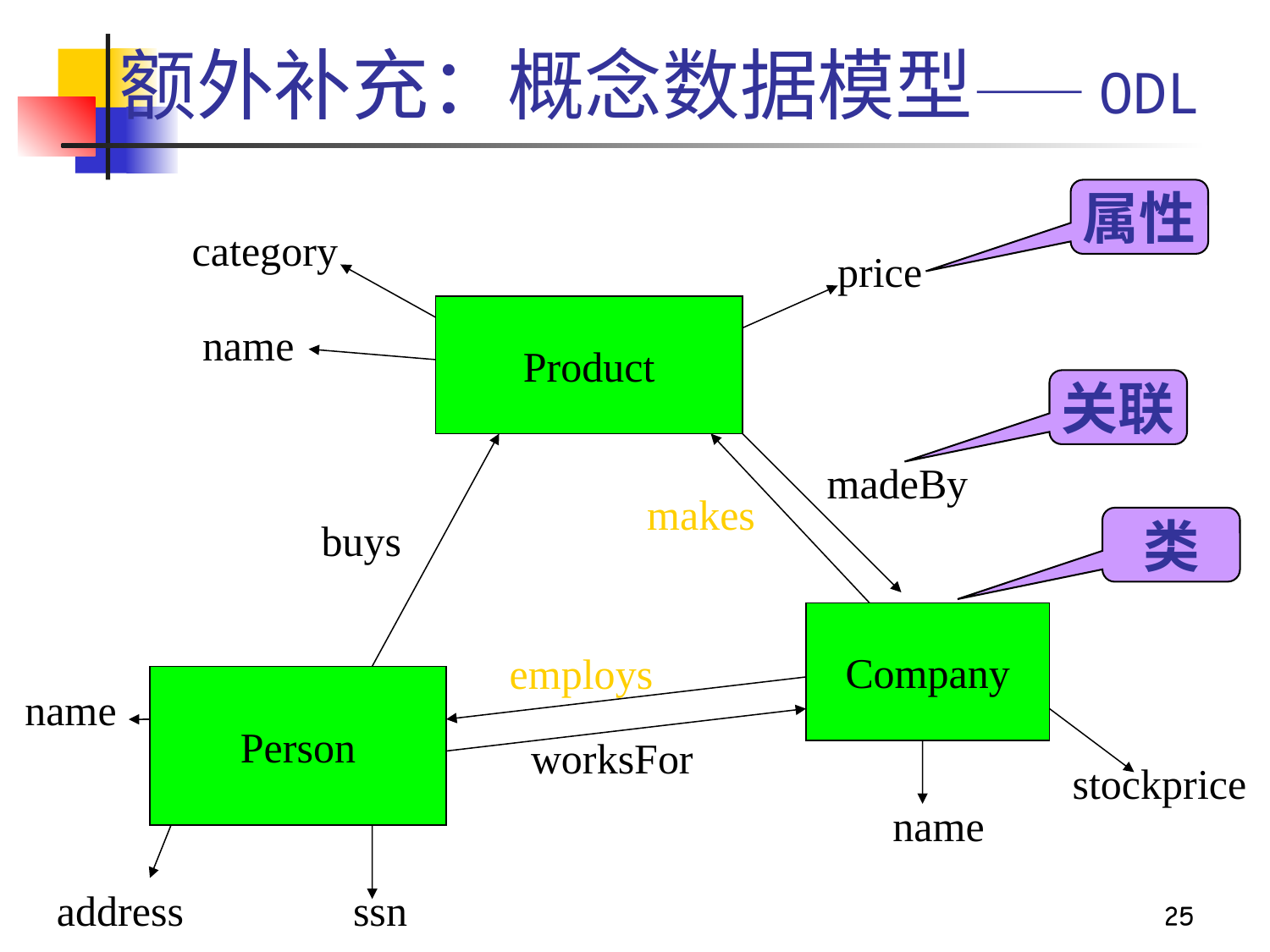

# 额外补充：概念数据模型——ODL
属性
category
price

Product
name

关联

madeBy
makes
buys
类
Company
employs
Person
name

worksFor

stockprice
name

address
ssn
25